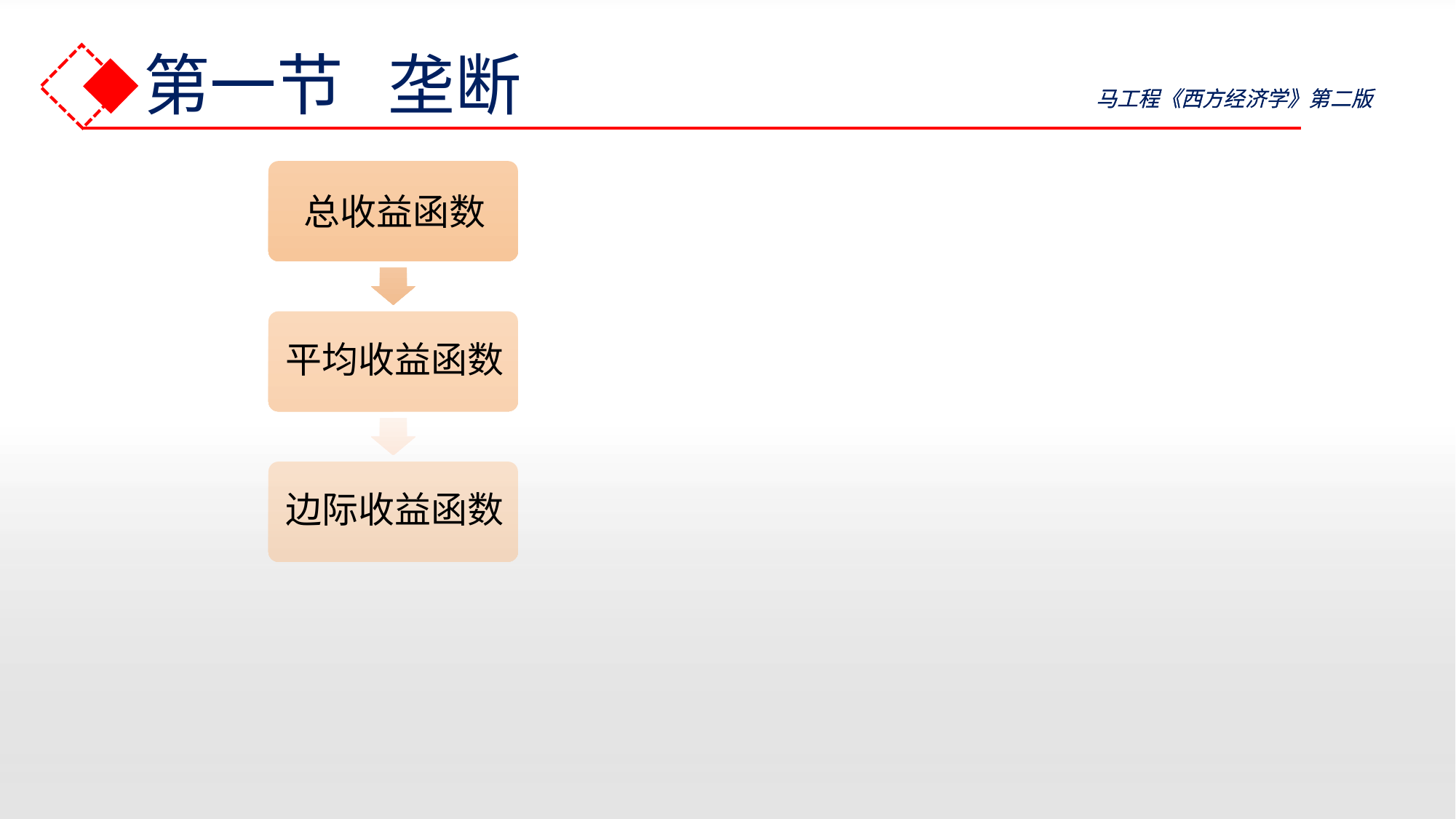

# 第一节   垄断

马工程《西方经济学》第二版
总收益函数

平均收益函数

边际收益函数